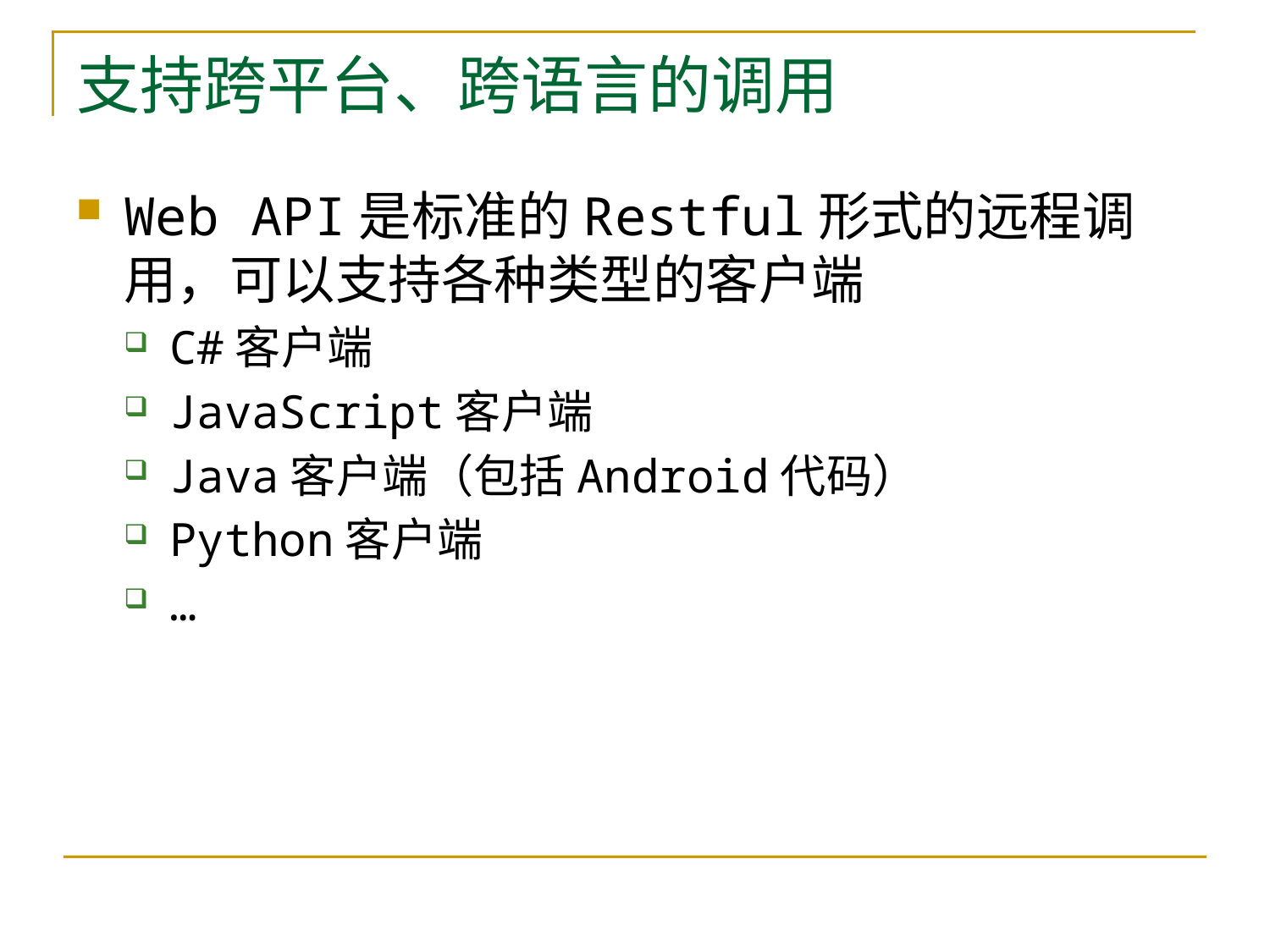

# 支持跨平台、跨语言的调用
Web API是标准的Restful形式的远程调用，可以支持各种类型的客户端
C#客户端
JavaScript客户端
Java客户端（包括Android代码）
Python客户端
…